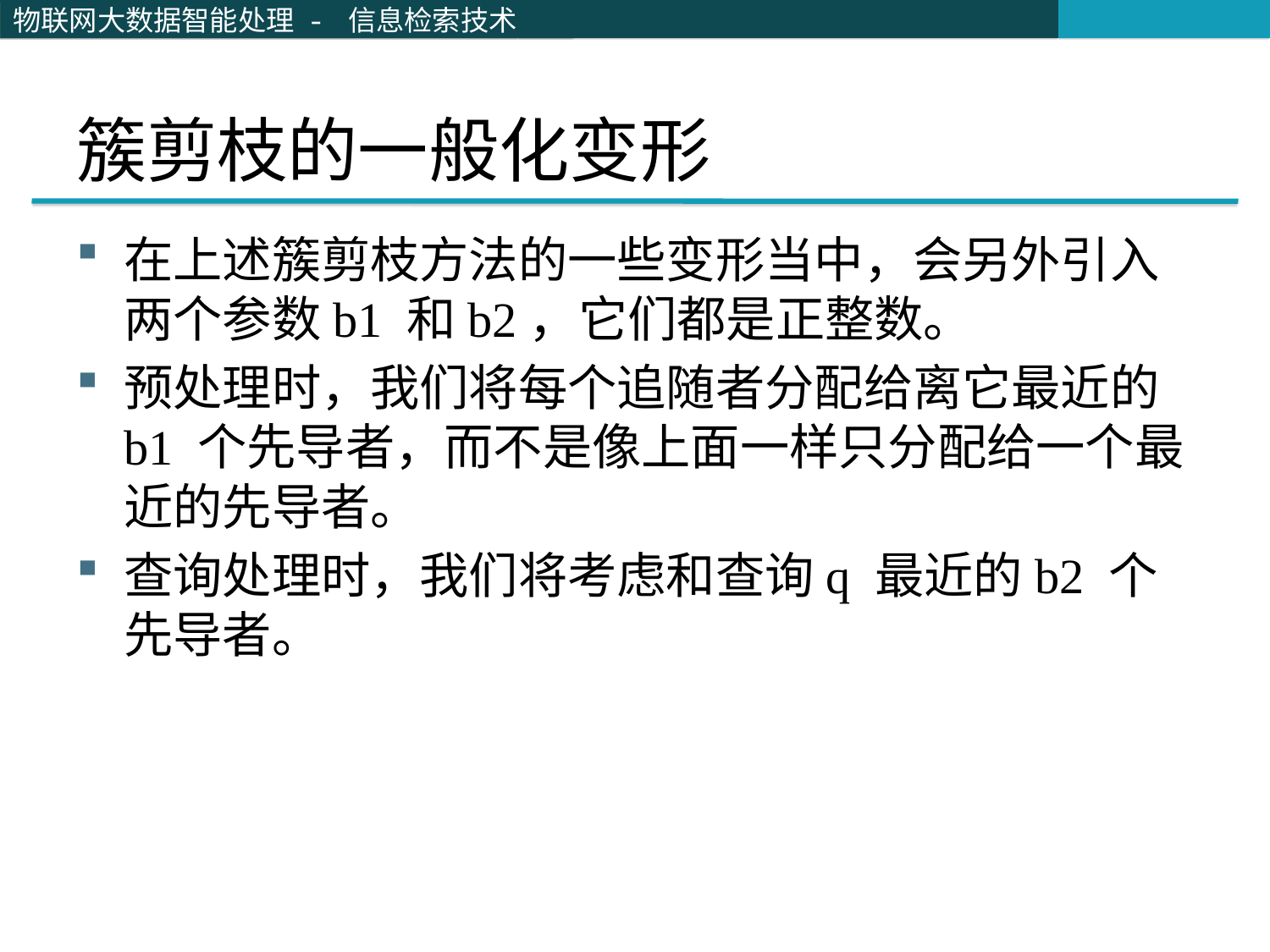

# 簇剪枝的一般化变形
在上述簇剪枝方法的一些变形当中，会另外引入两个参数b1 和b2，它们都是正整数。
预处理时，我们将每个追随者分配给离它最近的b1 个先导者，而不是像上面一样只分配给一个最近的先导者。
查询处理时，我们将考虑和查询q 最近的b2 个先导者。